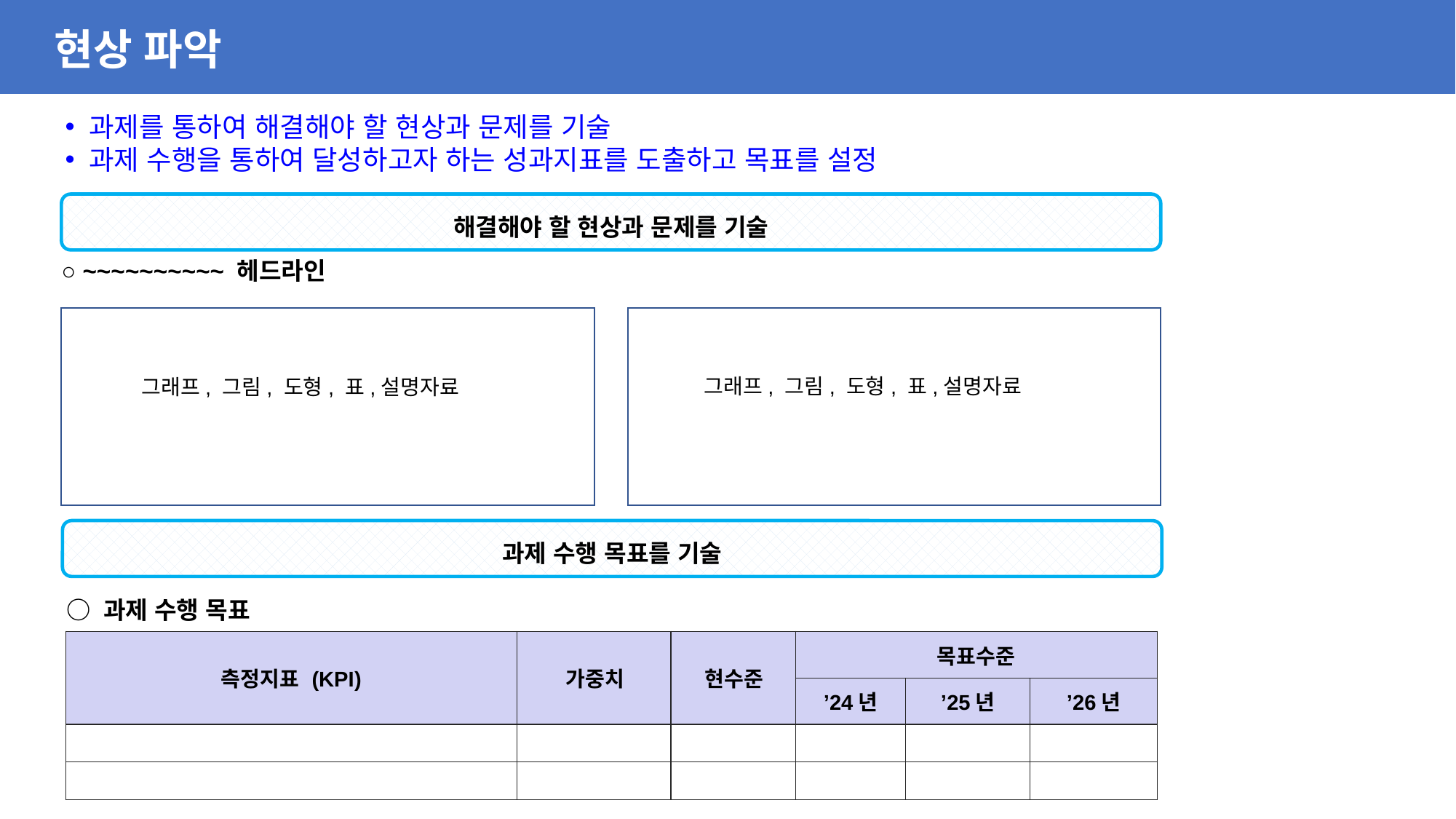

현상 파악
 과제를 통하여 해결해야 할 현상과 문제를 기술
 과제 수행을 통하여 달성하고자 하는 성과지표를 도출하고 목표를 설정
해결해야 할 현상과 문제를 기술
○ ~~~~~~~~~~ 헤드라인

그래프, 그림, 도형, 표,설명자료

그래프, 그림, 도형, 표,설명자료

과제 수행 목표를 기술
○ 과제 수행 목표
| 측정지표 (KPI) | 가중치 | 현수준 | 목표수준 |  |  |
| --- | --- | --- | --- | --- | --- |
|  |  |  | ’24년 | ’25년 | ’26년 |
|  |  |  |  |  |  |
|  |  |  |  |  |  |